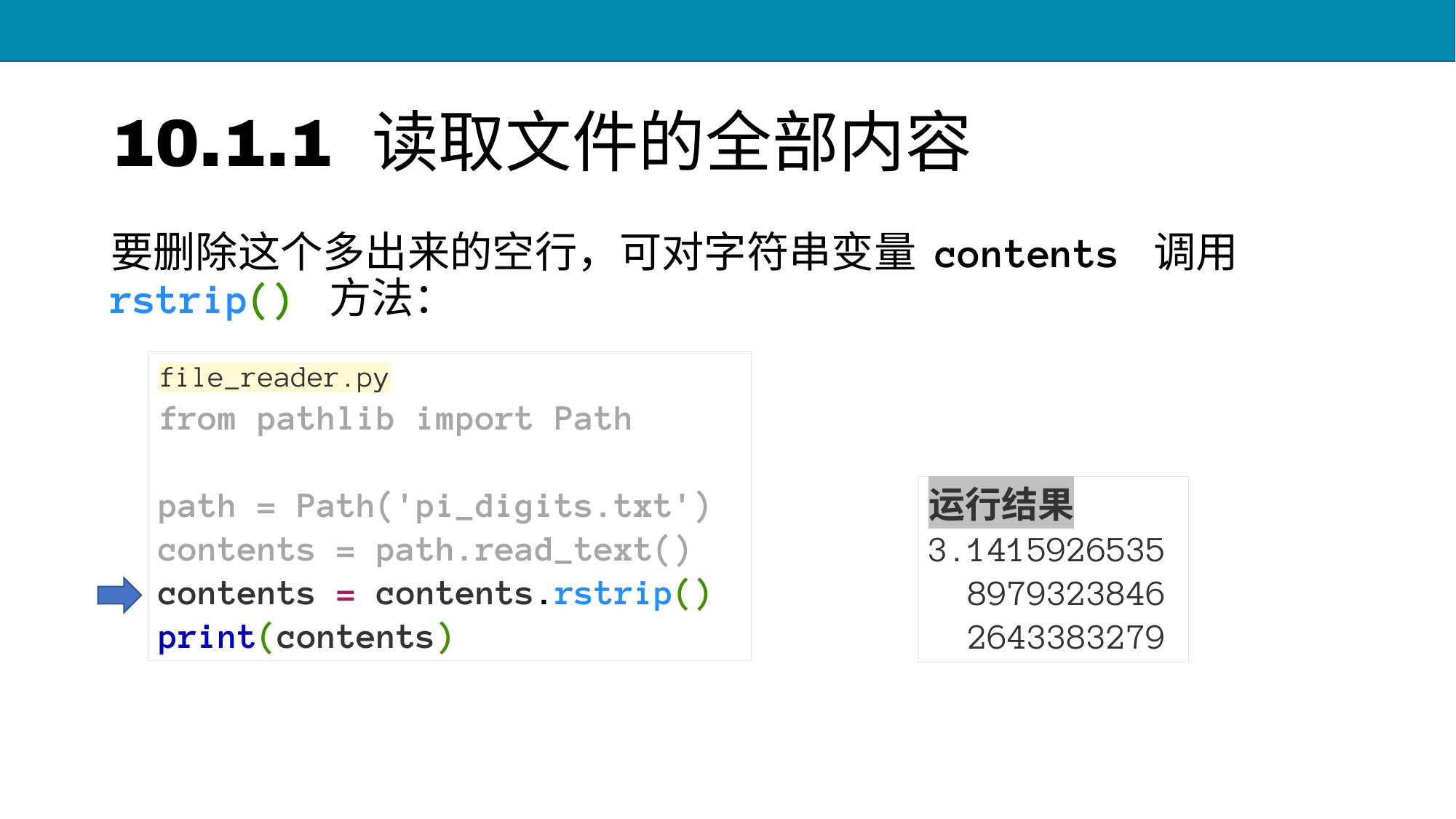

# 10.1.1 读取文件的全部内容
要删除这个多出来的空行，可对字符串变量 contents 调用rstrip() 方法：
file_reader.py
from pathlib import Path
path = Path('pi_digits.txt')
contents = path.read_text()
contents = contents.rstrip()
print(contents)
运行结果
3.1415926535
  8979323846
  2643383279